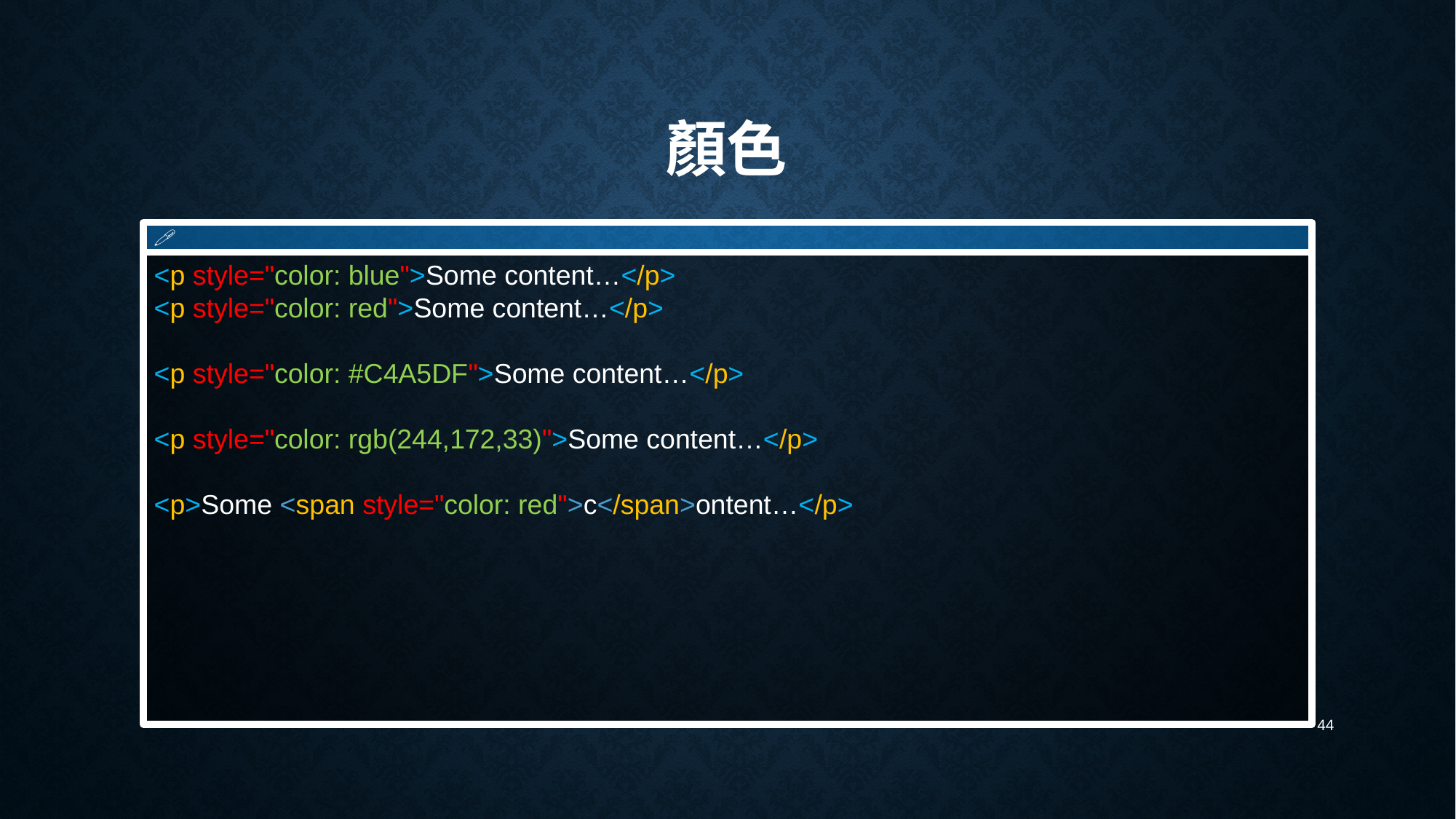

# 顏色
🖊
<p style="color: blue">Some content…</p>
<p style="color: red">Some content…</p>

<p style="color: #C4A5DF">Some content…</p>

<p style="color: rgb(244,172,33)">Some content…</p>

<p>Some <span style="color: red">c</span>ontent…</p>

44